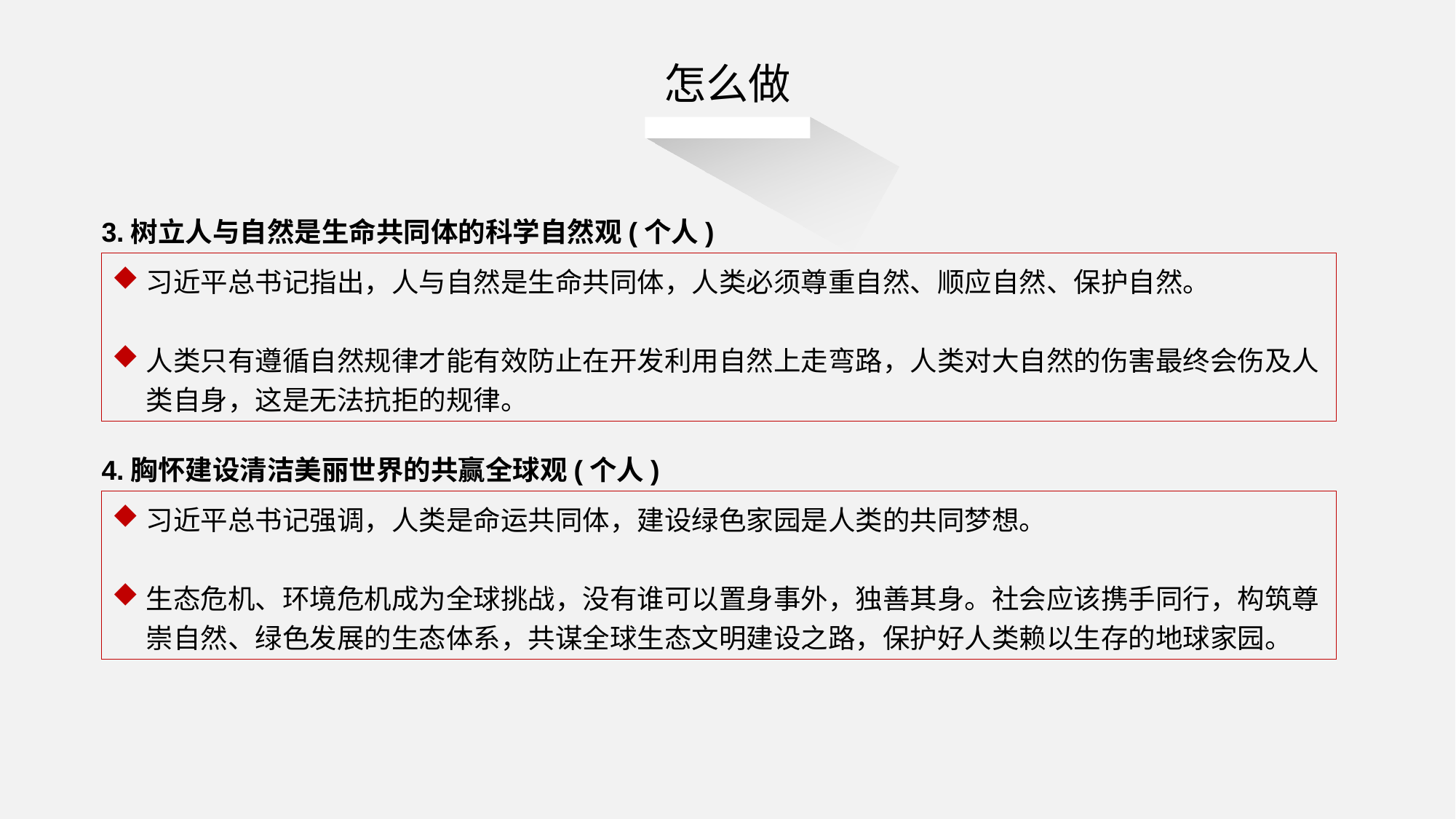

怎么做

3.树立人与自然是生命共同体的科学自然观(个人)
习近平总书记指出，人与自然是生命共同体，人类必须尊重自然、顺应自然、保护自然。

人类只有遵循自然规律才能有效防止在开发利用自然上走弯路，人类对大自然的伤害最终会伤及人类自身，这是无法抗拒的规律。
4.胸怀建设清洁美丽世界的共赢全球观(个人)
习近平总书记强调，人类是命运共同体，建设绿色家园是人类的共同梦想。

生态危机、环境危机成为全球挑战，没有谁可以置身事外，独善其身。社会应该携手同行，构筑尊崇自然、绿色发展的生态体系，共谋全球生态文明建设之路，保护好人类赖以生存的地球家园。